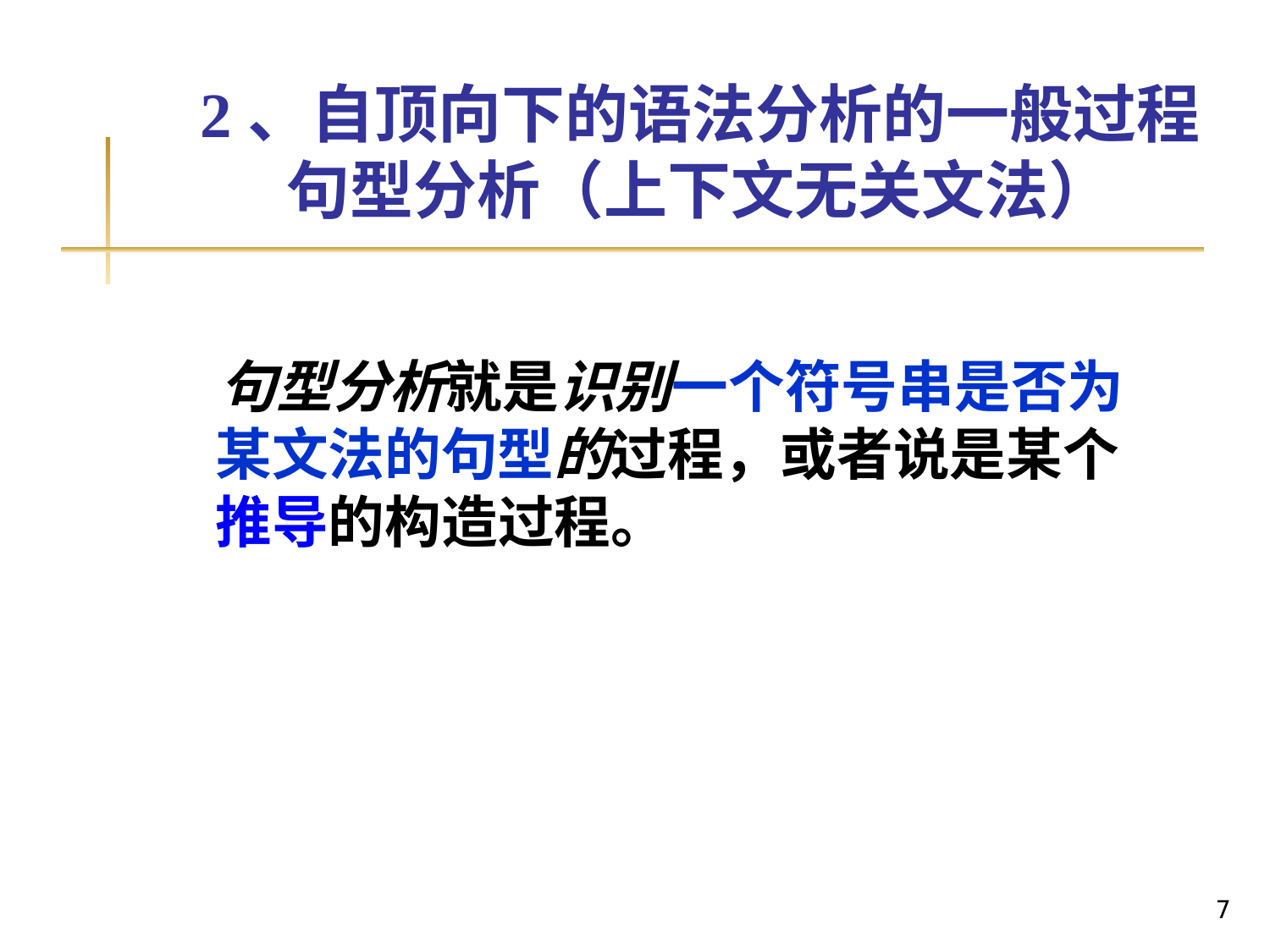

2、自顶向下的语法分析的一般过程
      句型分析（上下文无关文法）

   句型分析就是识别一个符号串是否为某文法的句型的过程，或者说是某个推导的构造过程。
7